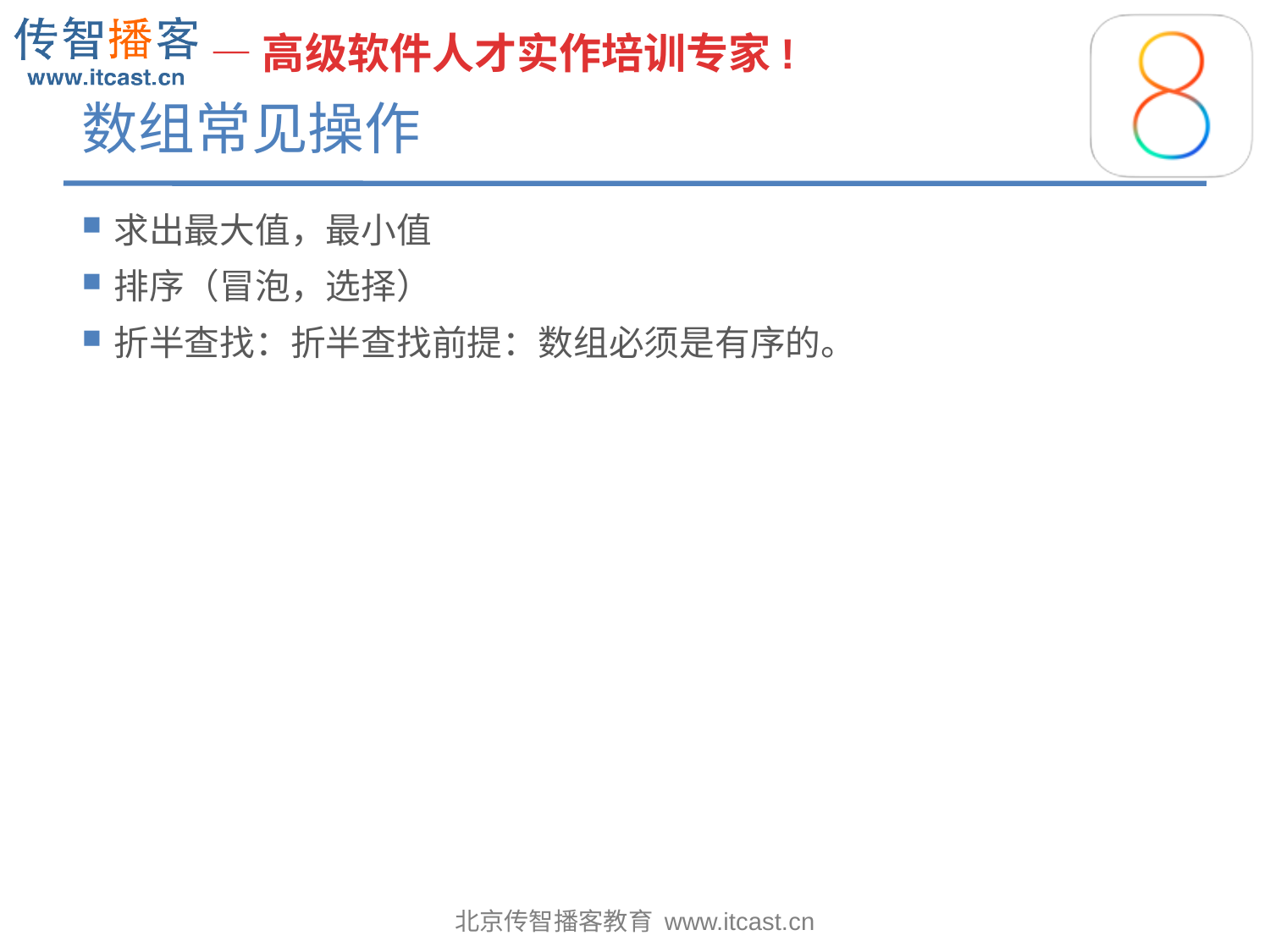

# 数组常见操作
求出最大值，最小值
排序（冒泡，选择）
折半查找：折半查找前提：数组必须是有序的。